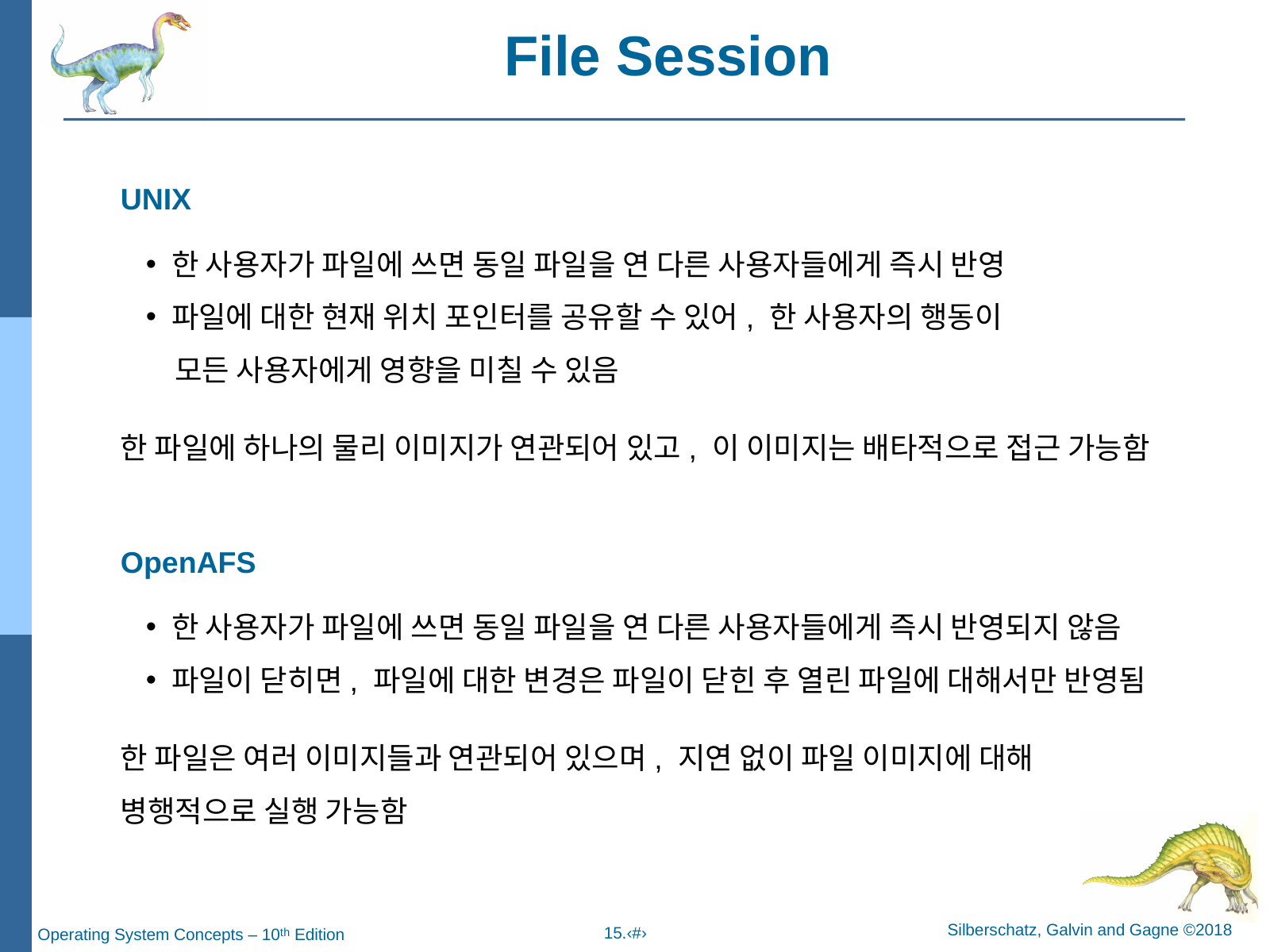

File Session

UNIX
한 사용자가 파일에 쓰면 동일 파일을 연 다른 사용자들에게 즉시 반영
파일에 대한 현재 위치 포인터를 공유할 수 있어, 한 사용자의 행동이
       모든 사용자에게 영향을 미칠 수 있음

한 파일에 하나의 물리 이미지가 연관되어 있고, 이 이미지는 배타적으로 접근 가능함
OpenAFS
한 사용자가 파일에 쓰면 동일 파일을 연 다른 사용자들에게 즉시 반영되지 않음
파일이 닫히면, 파일에 대한 변경은 파일이 닫힌 후 열린 파일에 대해서만 반영됨

한 파일은 여러 이미지들과 연관되어 있으며, 지연 없이 파일 이미지에 대해
병행적으로 실행 가능함

Silberschatz, Galvin and Gagne ©2018
15.‹#›
Operating System Concepts – 10ᵗʰ Edition